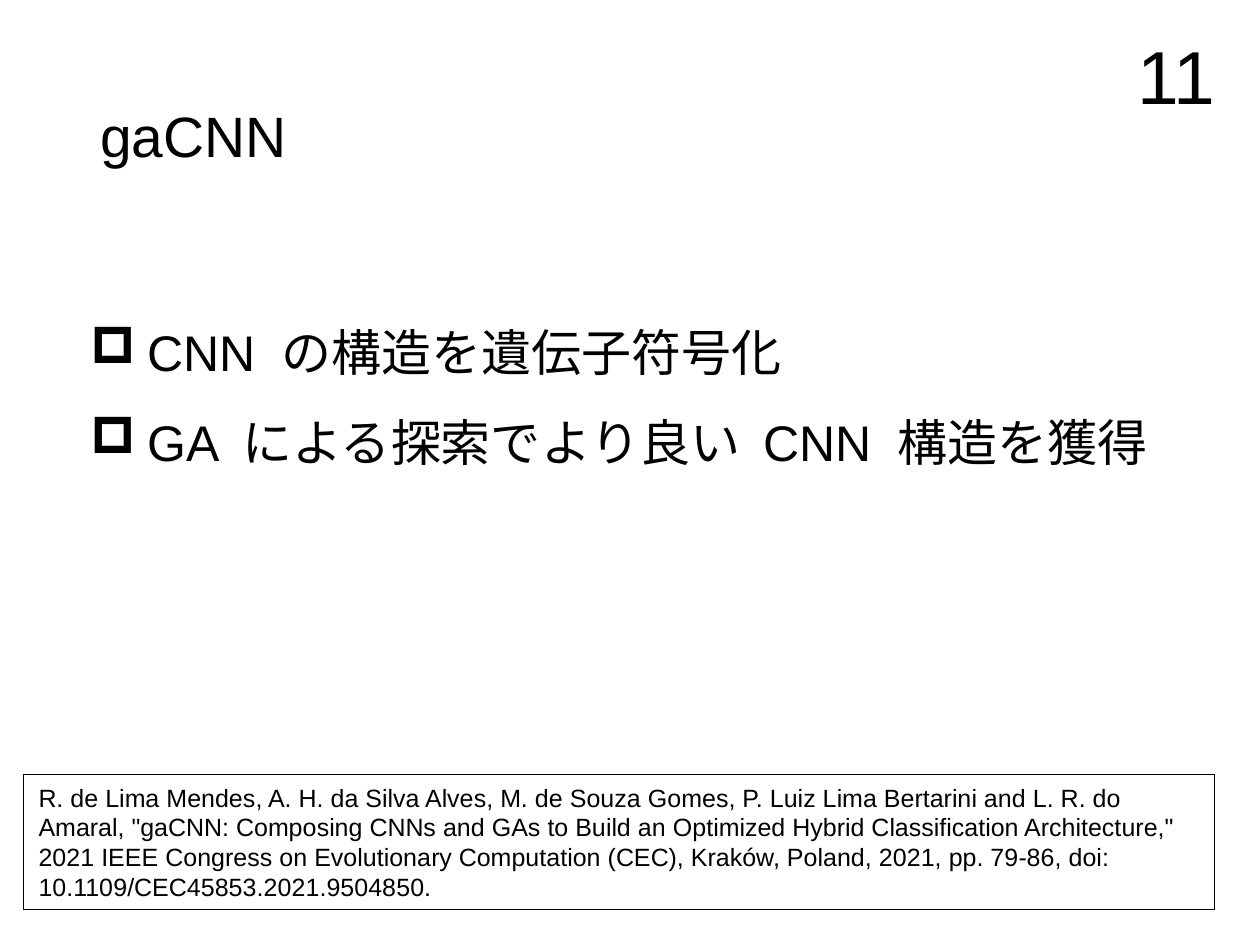

# gaCNN
11
CNN の構造を遺伝子符号化
GA による探索でより良い CNN 構造を獲得

R. de Lima Mendes, A. H. da Silva Alves, M. de Souza Gomes, P. Luiz Lima Bertarini and L. R. do Amaral, "gaCNN: Composing CNNs and GAs to Build an Optimized Hybrid Classification Architecture," 2021 IEEE Congress on Evolutionary Computation (CEC), Kraków, Poland, 2021, pp. 79-86, doi: 10.1109/CEC45853.2021.9504850.